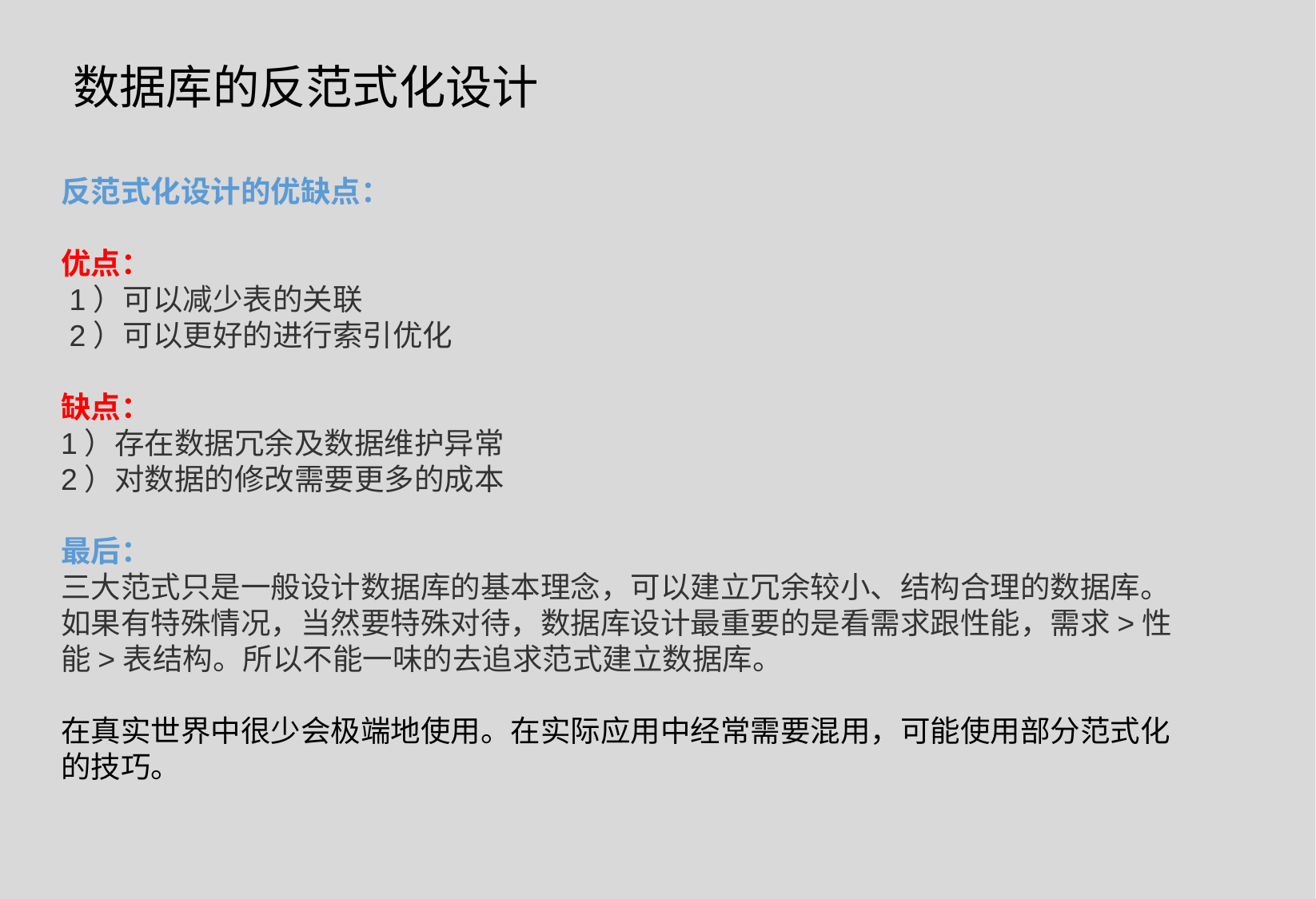

数据库的反范式化设计
反范式化设计的优缺点：

优点：
 1）可以减少表的关联
 2）可以更好的进行索引优化

缺点：
1）存在数据冗余及数据维护异常
2）对数据的修改需要更多的成本

最后：
三大范式只是一般设计数据库的基本理念，可以建立冗余较小、结构合理的数据库。如果有特殊情况，当然要特殊对待，数据库设计最重要的是看需求跟性能，需求>性能>表结构。所以不能一味的去追求范式建立数据库。

在真实世界中很少会极端地使用。在实际应用中经常需要混用，可能使用部分范式化的技巧。